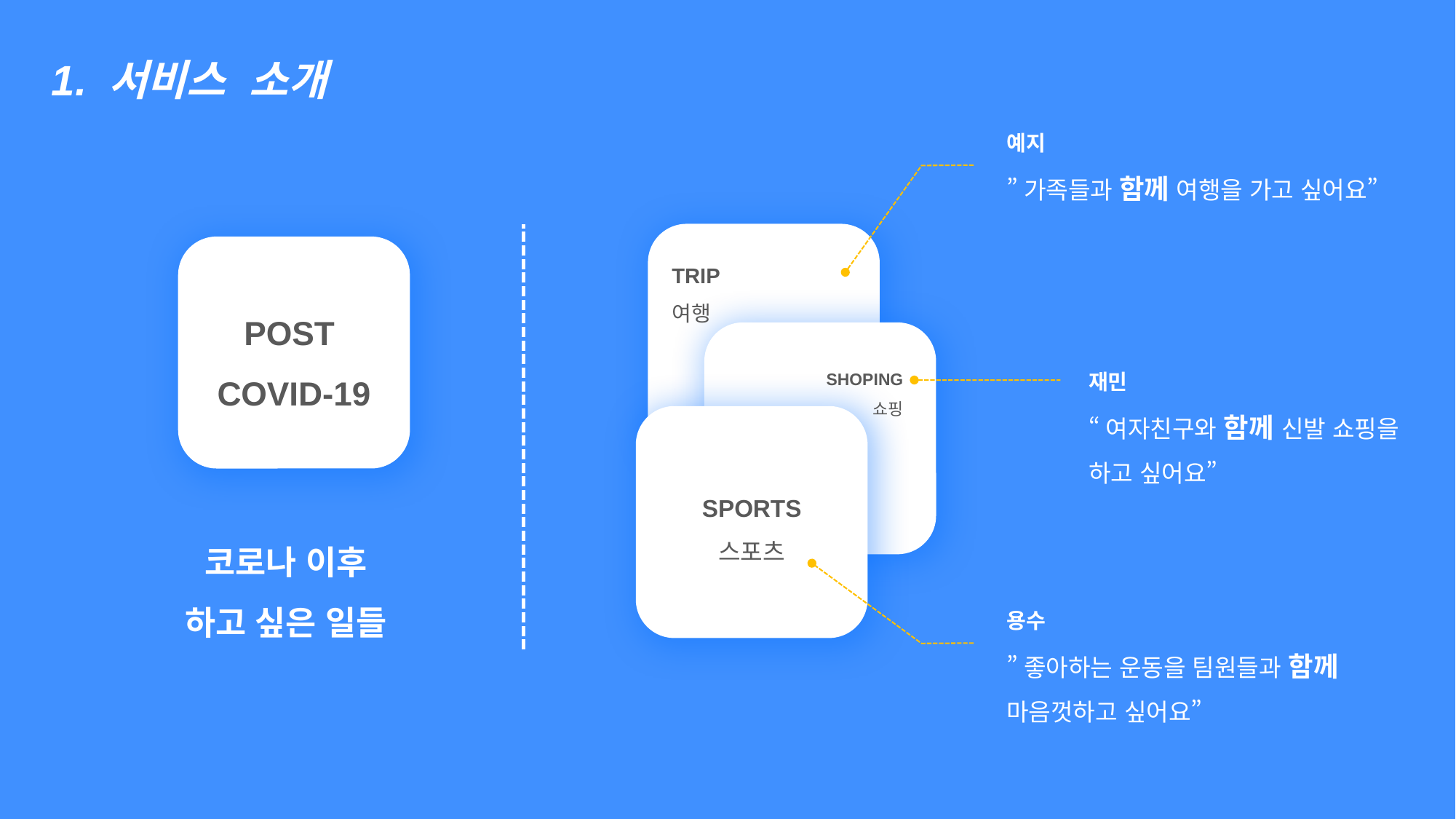

1. 서비스  소개

예지
”가족들과 함께 여행을 가고 싶어요”

POST
COVID-19
TRIP
여행

재민
“여자친구와 함께 신발 쇼핑을 하고 싶어요”
SHOPING
쇼핑
SPORTS
스포츠
코로나 이후
하고 싶은 일들

용수
”좋아하는 운동을 팀원들과 함께 마음껏하고 싶어요”